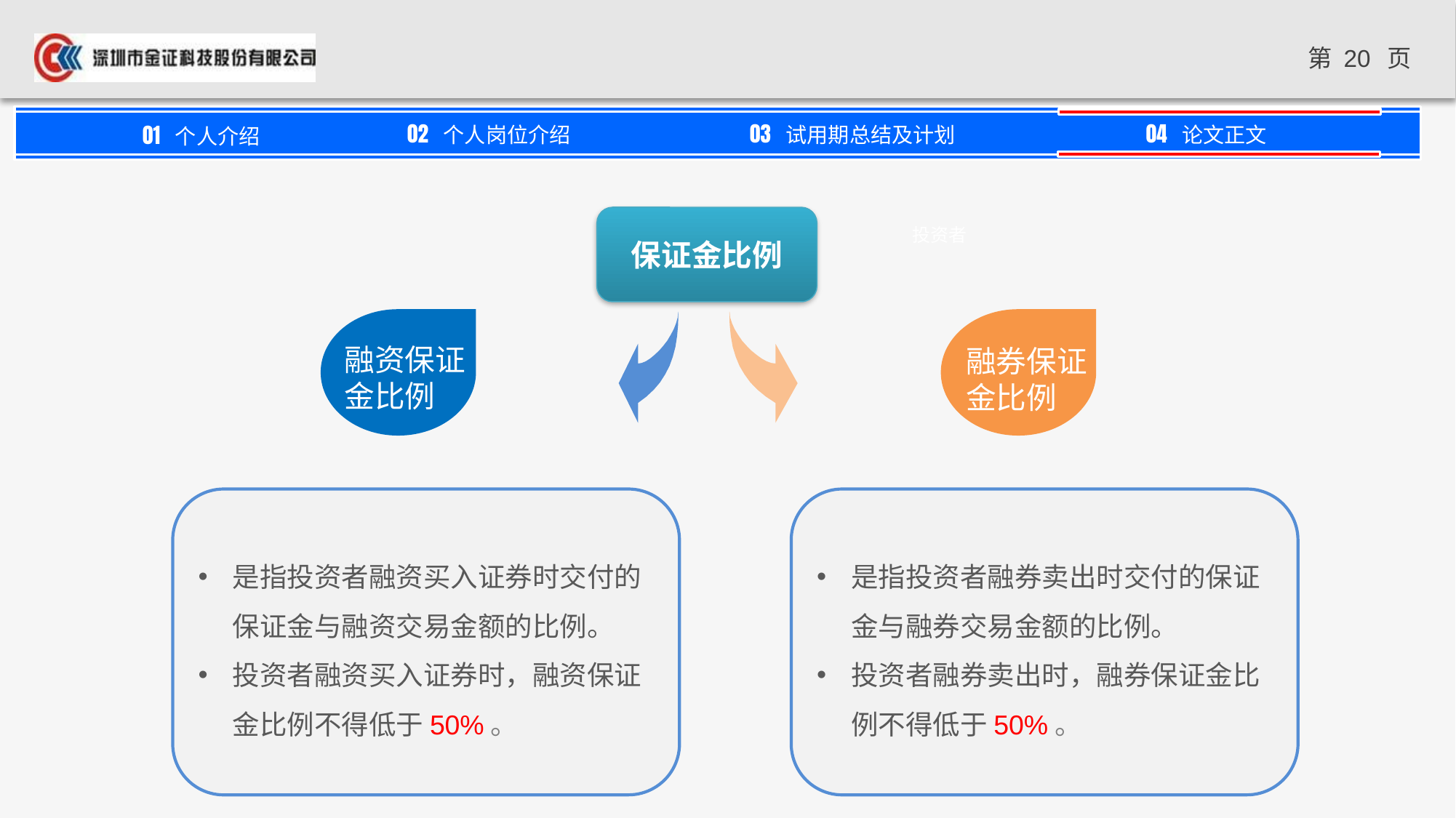

保证金比例
投资者

融资保证金比例

是指投资者融资买入证券时交付的保证金与融资交易金额的比例。
投资者融资买入证券时，融资保证金比例不得低于50%。

融券保证金比例

是指投资者融券卖出时交付的保证金与融券交易金额的比例。
投资者融券卖出时，融券保证金比例不得低于50%。